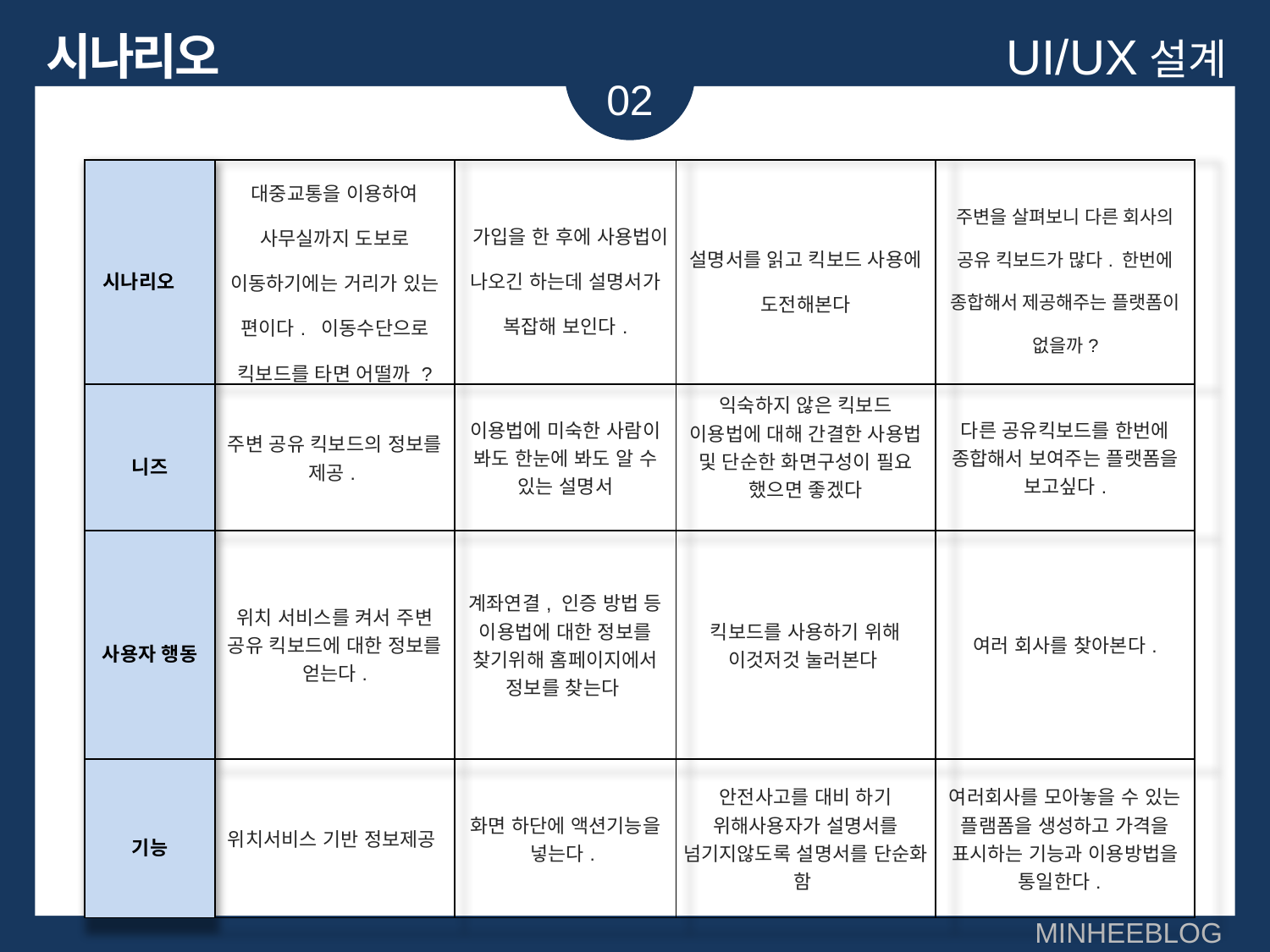

시나리오
UI/UX설계
02

| 시나리오 | 대중교통을 이용하여 사무실까지 도보로 이동하기에는 거리가 있는 편이다. 이동수단으로 킥보드를 타면 어떨까 ? | 가입을 한 후에 사용법이 나오긴 하는데 설명서가 복잡해 보인다. | 설명서를 읽고 킥보드 사용에 도전해본다 | 주변을 살펴보니 다른 회사의 공유 킥보드가 많다. 한번에 종합해서 제공해주는 플랫폼이 없을까? |
| --- | --- | --- | --- | --- |
| 니즈 | 주변 공유 킥보드의 정보를 제공. | 이용법에 미숙한 사람이 봐도 한눈에 봐도 알 수 있는 설명서 | 익숙하지 않은 킥보드 이용법에 대해 간결한 사용법 및 단순한 화면구성이 필요 했으면 좋겠다 | 다른 공유킥보드를 한번에 종합해서 보여주는 플랫폼을 보고싶다. |
| 사용자 행동 | 위치 서비스를 켜서 주변 공유 킥보드에 대한 정보를 얻는다. | 계좌연결, 인증 방법 등 이용법에 대한 정보를 찾기위해 홈페이지에서 정보를 찾는다 | 킥보드를 사용하기 위해 이것저것 눌러본다 | 여러 회사를 찾아본다. |
| 기능 | 위치서비스 기반 정보제공 | 화면 하단에 액션기능을 넣는다. | 안전사고를 대비 하기 위해사용자가 설명서를 넘기지않도록 설명서를 단순화 함 | 여러회사를 모아놓을 수 있는 플램폼을 생성하고 가격을 표시하는 기능과 이용방법을 통일한다. |
MINHEEBLOG